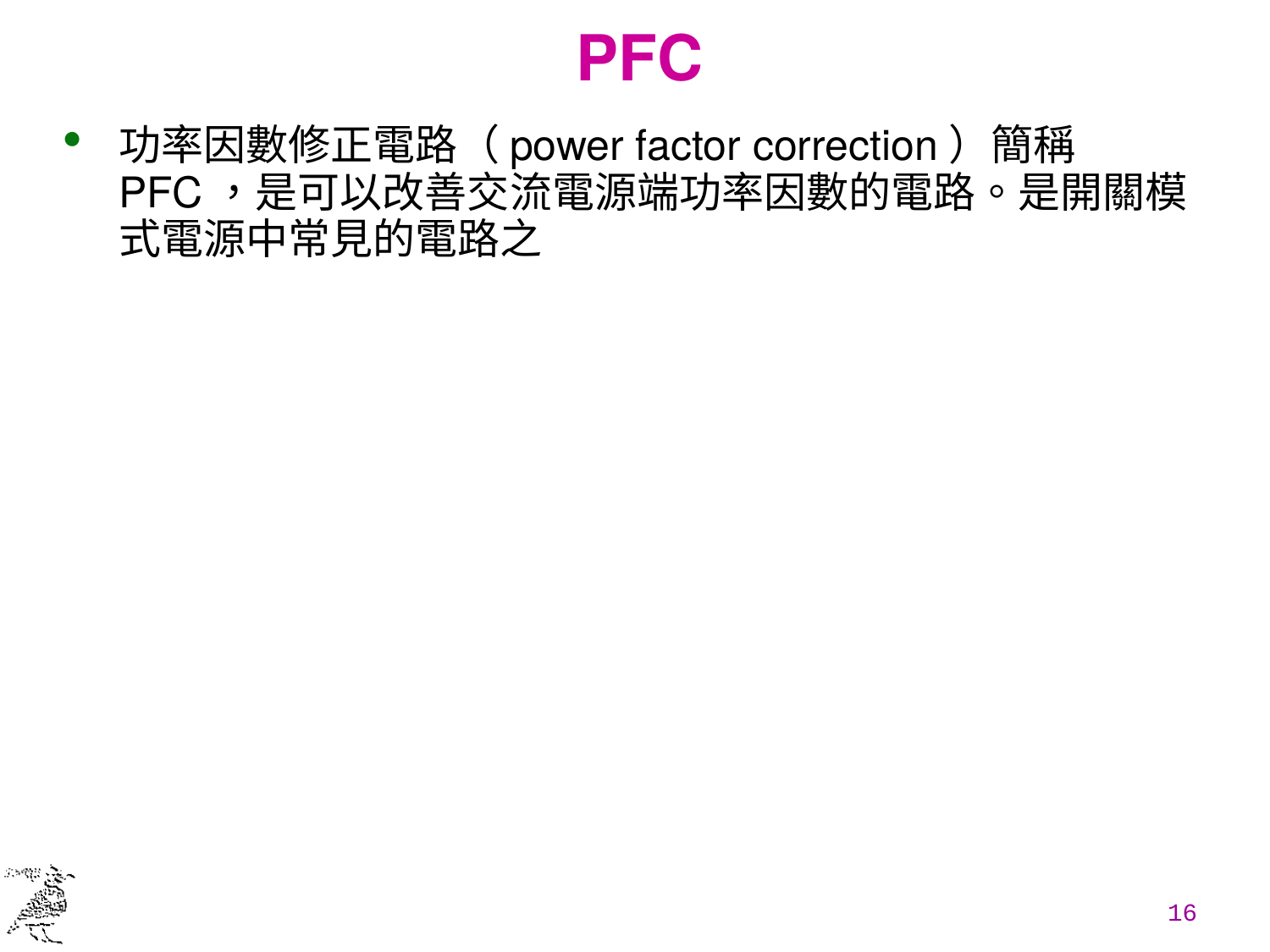

# PFC
功率因數修正電路（power factor correction）簡稱PFC，是可以改善交流電源端功率因數的電路。是開關模式電源中常見的電路之
16